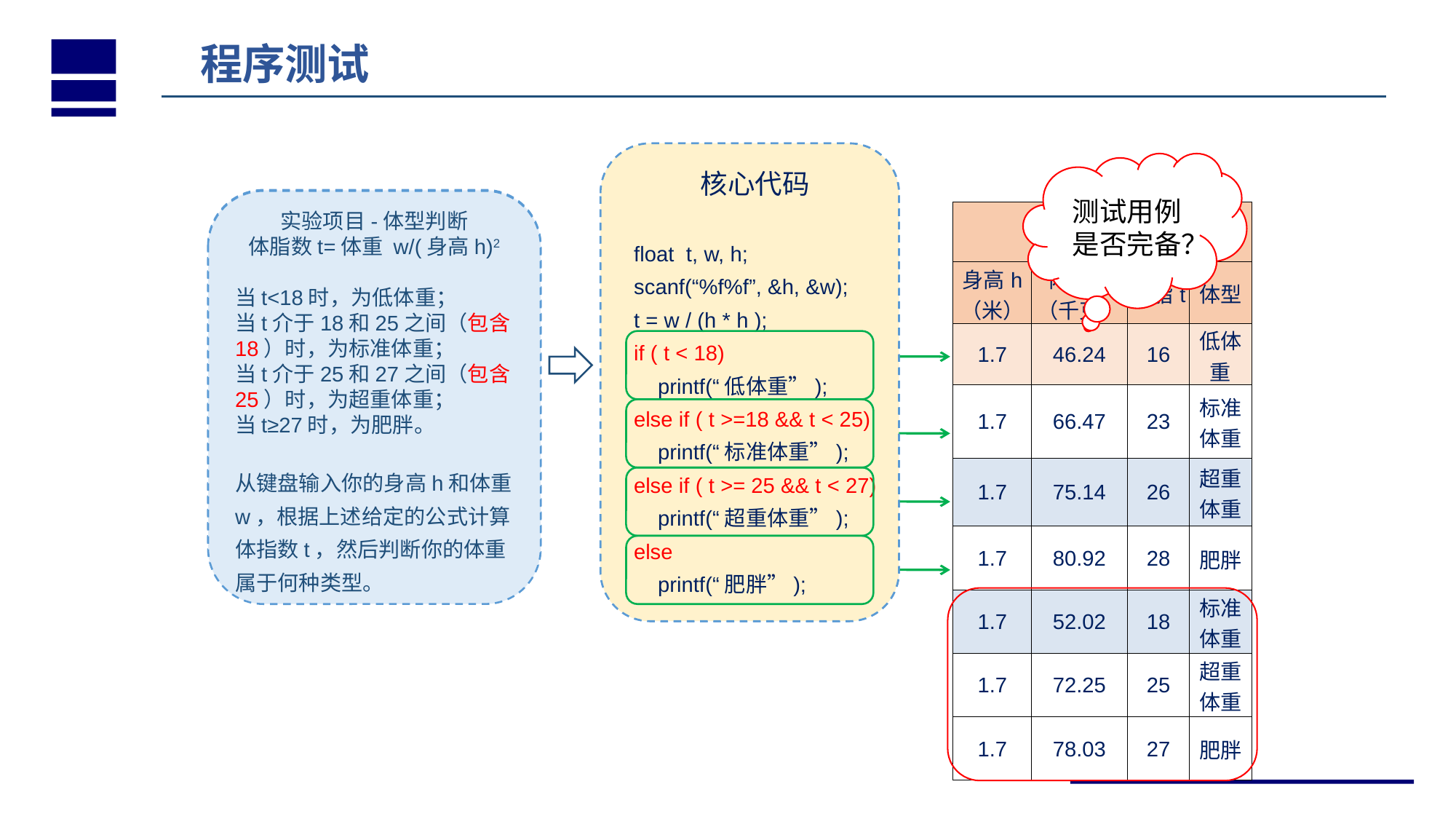

程序测试

核心代码

float  t, w, h;
scanf(“%f%f”, &h, &w);
t = w / (h * h );
if ( t < 18)
    printf(“低体重”);
else if ( t >=18 && t < 25)
    printf(“标准体重”);
else if ( t >= 25 && t < 27)
    printf(“超重体重”);
else
    printf(“肥胖”);
核心代码

float  t, w, h;
scanf(“%f%f”, &h, &w);
t = w / (h * h );
if ( t < 18)
    printf(“低体重”);
else if ( t >18 && t < 25)
    printf(“标准体重”);
else if ( t > 25 && t < 27)
    printf(“超重体重”);
else
    printf(“肥胖”);
测试用例是否完备？
实验项目-体型判断
体指数t=体重 w/(身高h)2

当t<18时，为低体重；
当t介于18和25之间时，为标准体重；
当t介于25和27之间时，为超重体重；
当t≥27时，为肥胖。

从键盘输入你的身高h和体重w，根据上述给定的公式计算体指数t，然后判断你的体重属于何种类型。
实验项目-体型判断
体脂数t=体重 w/(身高h)2

当t<18时，为低体重；
当t介于18和25之间（包含18）时，为标准体重；
当t介于25和27之间（包含25）时，为超重体重；
当t≥27时，为肥胖。

从键盘输入你的身高h和体重w，根据上述给定的公式计算体指数t，然后判断你的体重属于何种类型。
| 测试用例 |  |  |  |
| --- | --- | --- | --- |
| 身高h （米） | 体重w （千克） | 体脂t | 体型 |
| 1.7 | 46.24 | 16 | 低体重 |
| 1.7 | 66.47 | 23 | 标准体重 |
| 1.7 | 75.14 | 26 | 超重体重 |
| 1.7 | 80.92 | 28 | 肥胖 |
| 1.7 | 52.02 | 18 | 标准体重 |
| 1.7 | 72.25 | 25 | 超重体重 |
| 1.7 | 78.03 | 27 | 肥胖 |